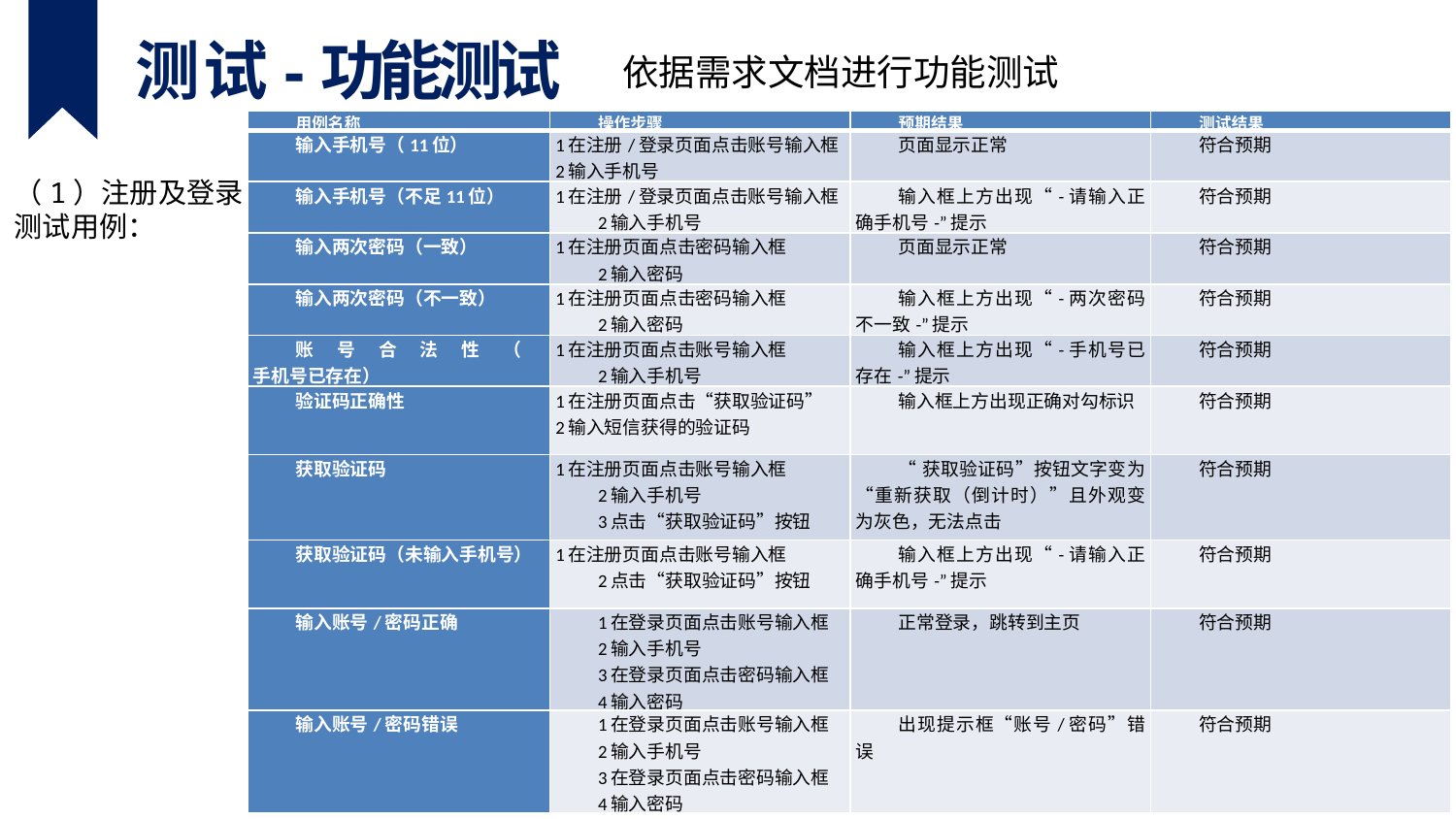

测 试-功能测试
依据需求文档进行功能测试
| 用例名称 | 操作步骤 | 预期结果 | 测试结果 |
| --- | --- | --- | --- |
| 输入手机号（11位） | 1在注册/登录页面点击账号输入框 2输入手机号 | 页面显示正常 | 符合预期 |
| 输入手机号（不足11位） | 1在注册/登录页面点击账号输入框 2输入手机号 | 输入框上方出现“-请输入正确手机号-”提示 | 符合预期 |
| 输入两次密码（一致） | 1在注册页面点击密码输入框 2输入密码 | 页面显示正常 | 符合预期 |
| 输入两次密码（不一致） | 1在注册页面点击密码输入框 2输入密码 | 输入框上方出现“-两次密码不一致-”提示 | 符合预期 |
| 账号合法性（ 手机号已存在） | 1在注册页面点击账号输入框 2输入手机号 | 输入框上方出现“-手机号已存在-”提示 | 符合预期 |
| 验证码正确性 | 1在注册页面点击“获取验证码” 2输入短信获得的验证码 | 输入框上方出现正确对勾标识 | 符合预期 |
| 获取验证码 | 1在注册页面点击账号输入框 2输入手机号 3点击“获取验证码”按钮 | “获取验证码”按钮文字变为“重新获取（倒计时）”且外观变为灰色，无法点击 | 符合预期 |
| 获取验证码（未输入手机号） | 1在注册页面点击账号输入框 2点击“获取验证码”按钮 | 输入框上方出现“-请输入正确手机号-”提示 | 符合预期 |
| 输入账号/密码正确 | 1在登录页面点击账号输入框 2输入手机号 3在登录页面点击密码输入框 4输入密码 | 正常登录，跳转到主页 | 符合预期 |
| 输入账号/密码错误 | 1在登录页面点击账号输入框 2输入手机号 3在登录页面点击密码输入框 4输入密码 | 出现提示框“账号/密码”错误 | 符合预期 |
（1）注册及登录
测试用例：